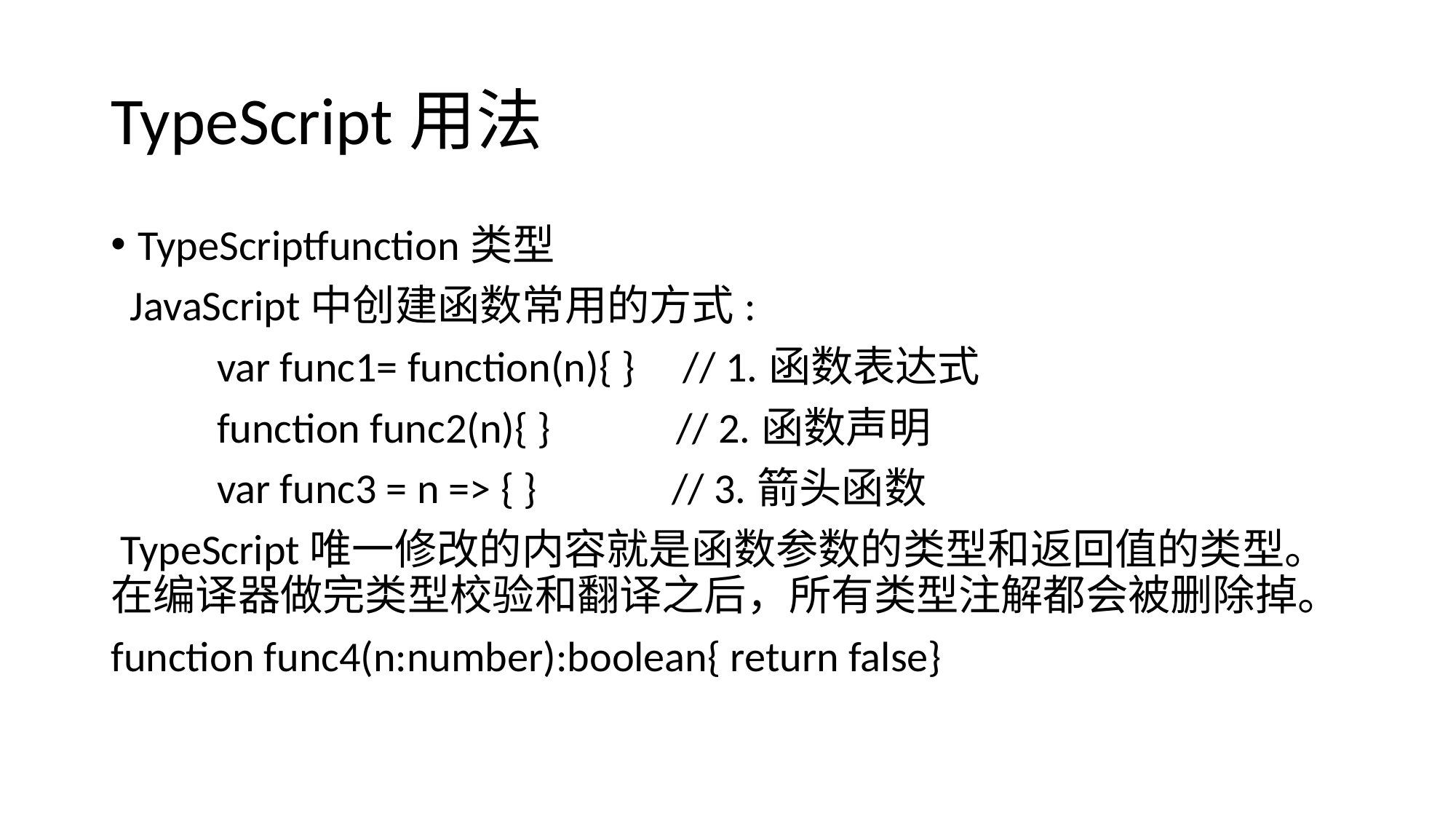

# TypeScript用法
TypeScriptfunction类型
  JavaScript中创建函数常用的方式:
           var func1= function(n){ }     // 1.函数表达式
           function func2(n){ }             // 2.函数声明
           var func3 = n => { }              // 3.箭头函数
 TypeScript唯一修改的内容就是函数参数的类型和返回值的类型。在编译器做完类型校验和翻译之后，所有类型注解都会被删除掉。
function func4(n:number):boolean{ return false}